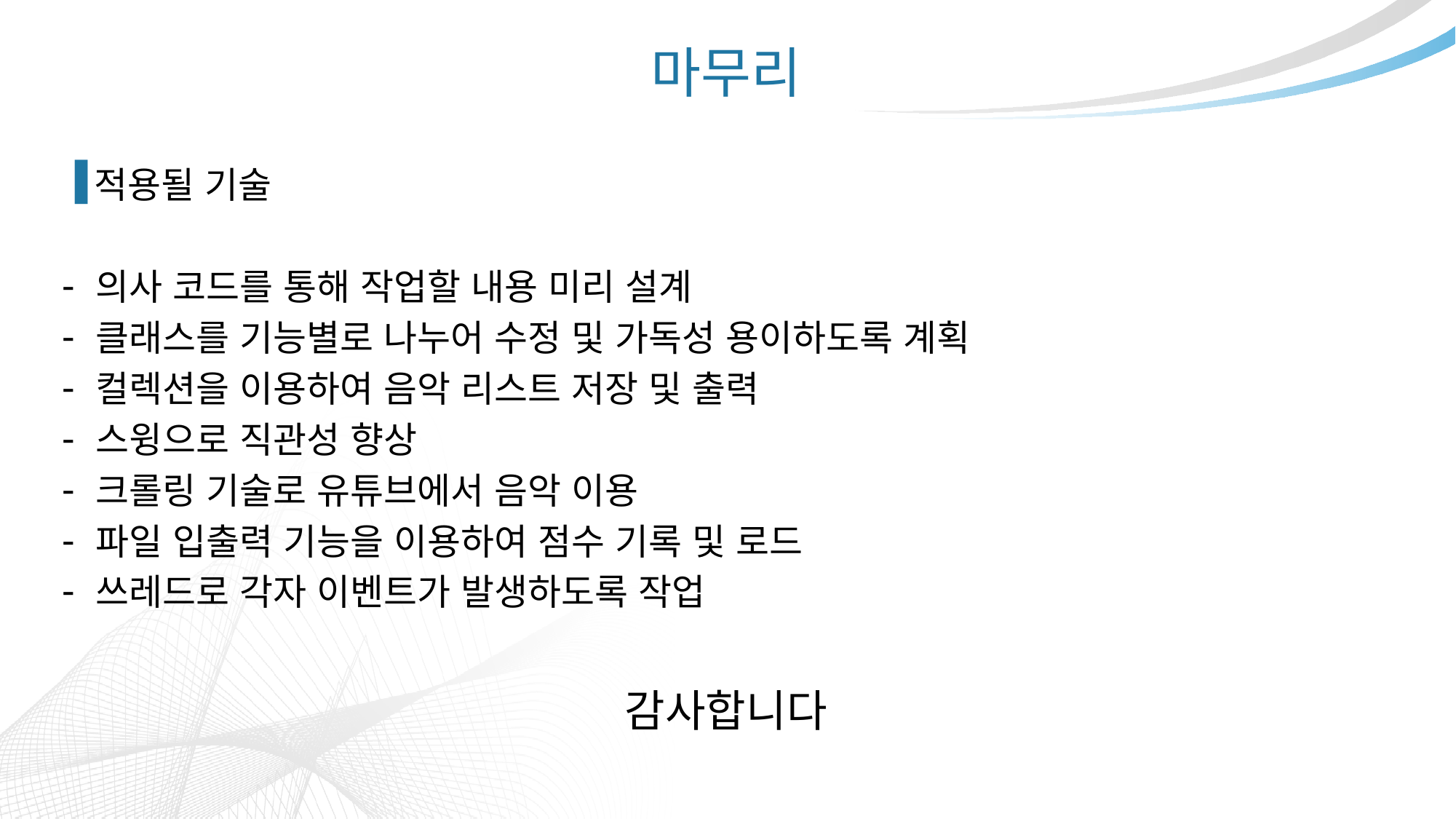

# 마무리
적용될 기술

- 의사 코드를 통해 작업할 내용 미리 설계
- 클래스를 기능별로 나누어 수정 및 가독성 용이하도록 계획
- 컬렉션을 이용하여 음악 리스트 저장 및 출력
- 스윙으로 직관성 향상
- 크롤링 기술로 유튜브에서 음악 이용
- 파일 입출력 기능을 이용하여 점수 기록 및 로드
- 쓰레드로 각자 이벤트가 발생하도록 작업

감사합니다